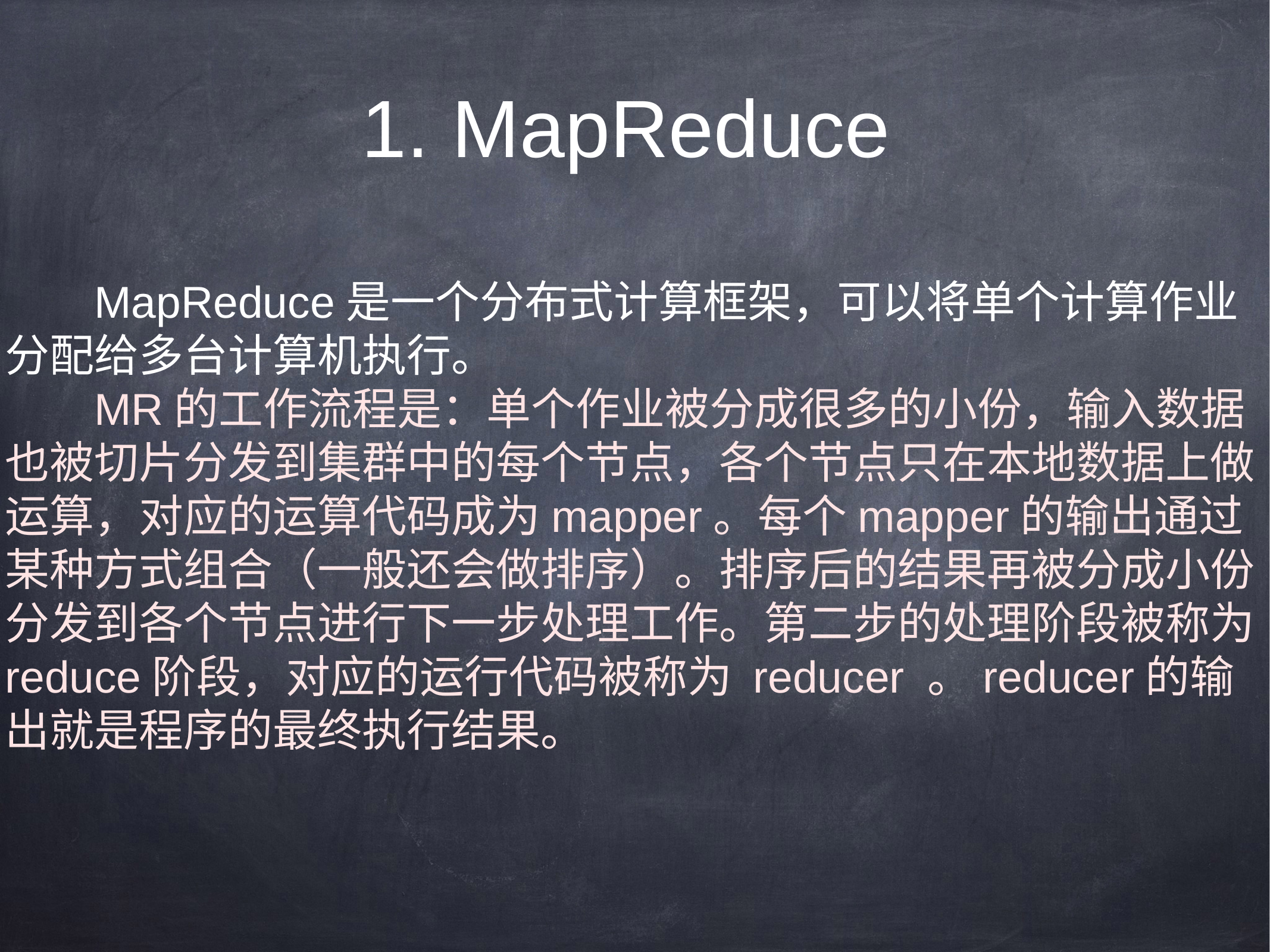

# 1. MapReduce
	MapReduce是一个分布式计算框架，可以将单个计算作业分配给多台计算机执行。
	MR的工作流程是：单个作业被分成很多的小份，输入数据也被切片分发到集群中的每个节点，各个节点只在本地数据上做运算，对应的运算代码成为mapper。每个mapper的输出通过某种方式组合（一般还会做排序）。排序后的结果再被分成小份分发到各个节点进行下一步处理工作。第二步的处理阶段被称为reduce阶段，对应的运行代码被称为 reducer 。reducer的输出就是程序的最终执行结果。